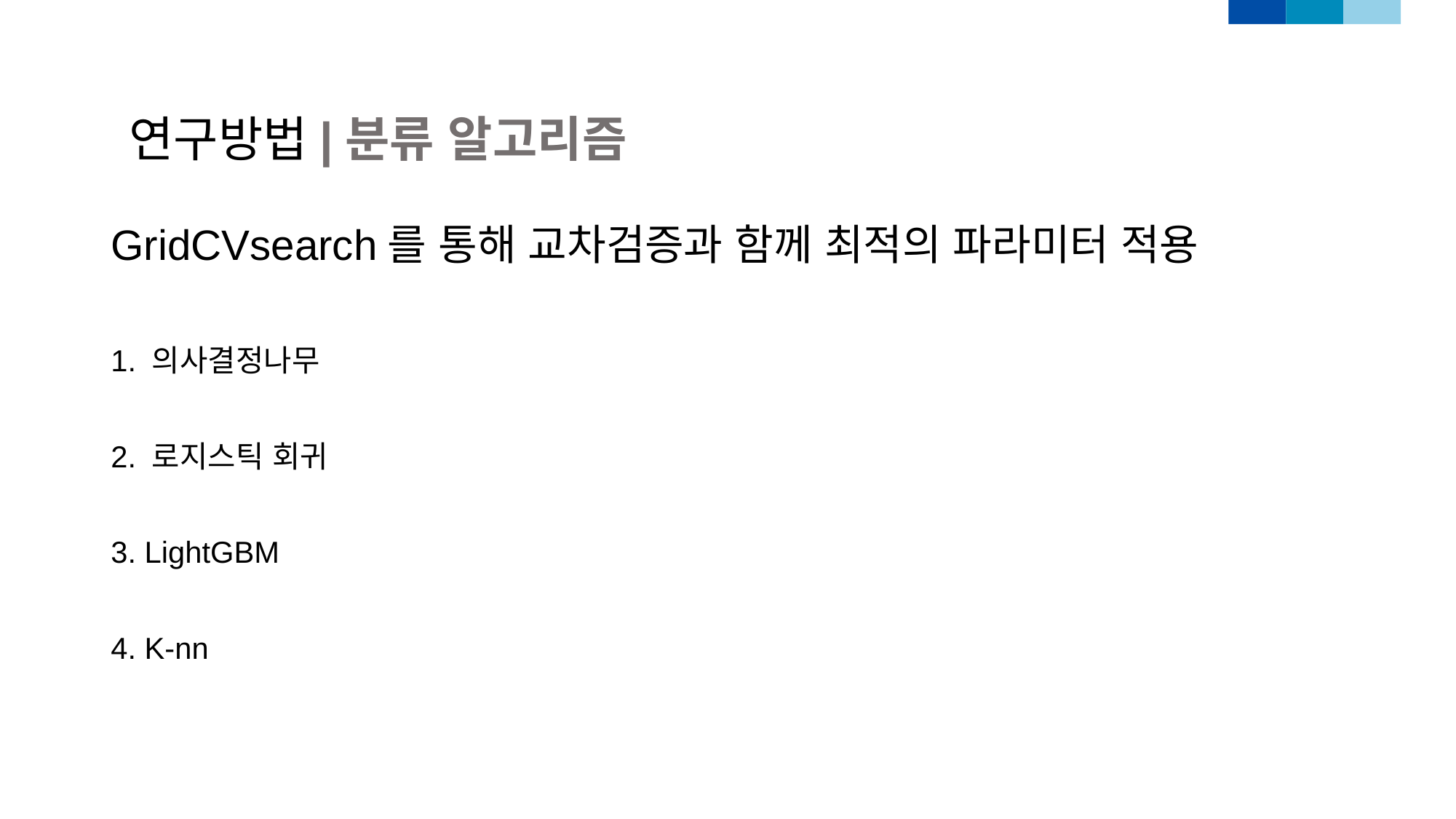

연구방법|분류 알고리즘
GridCVsearch를 통해 교차검증과 함께 최적의 파라미터 적용

1. 의사결정나무

2. 로지스틱 회귀

3. LightGBM

4. K-nn